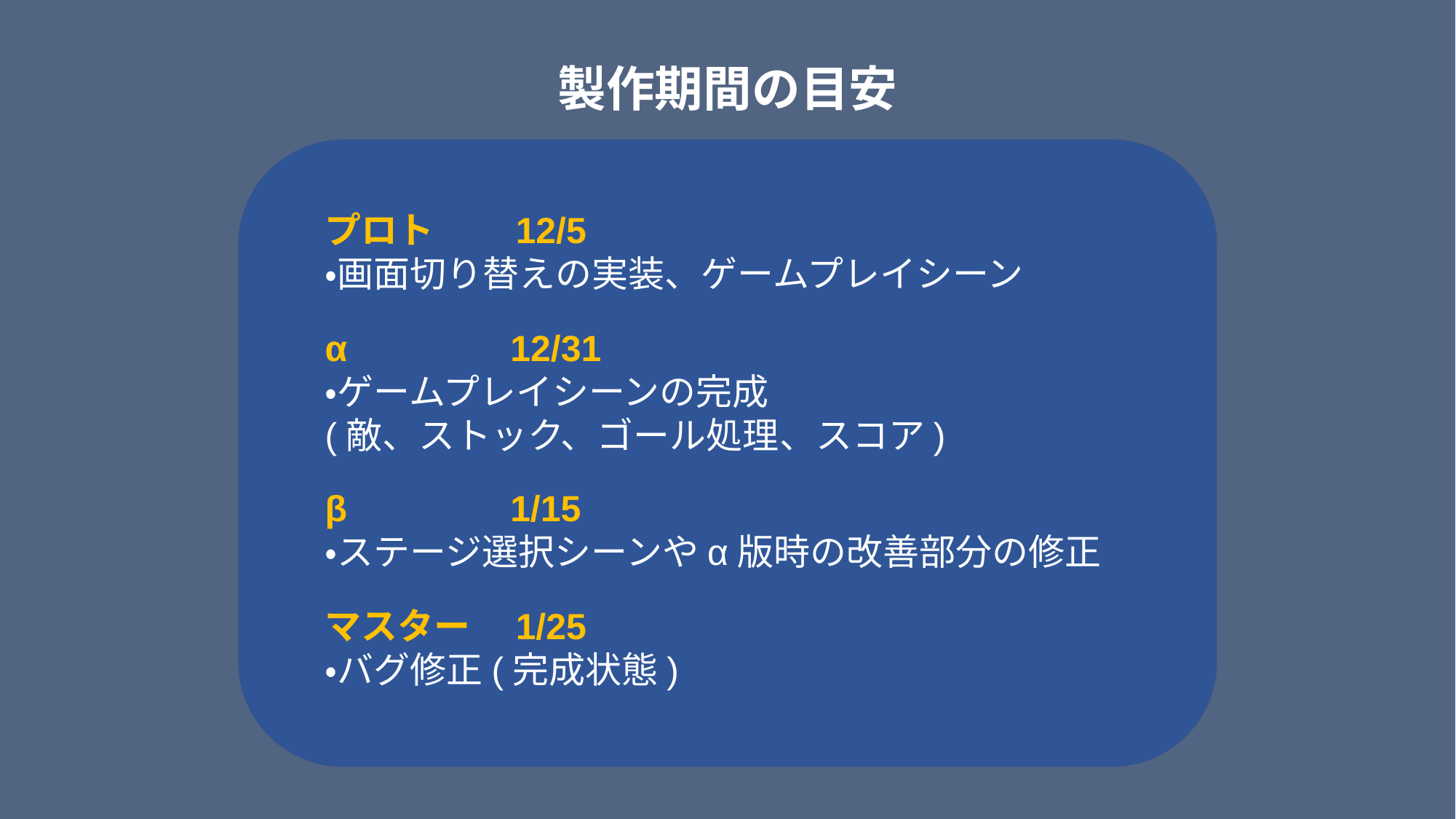

製作期間の目安

プロト　　12/5
・画面切り替えの実装、ゲームプレイシーン
α　　　　12/31
・ゲームプレイシーンの完成
(敵、ストック、ゴール処理、スコア)
β　　　　1/15
・ステージ選択シーンやα版時の改善部分の修正
マスター　1/25
・バグ修正(完成状態)